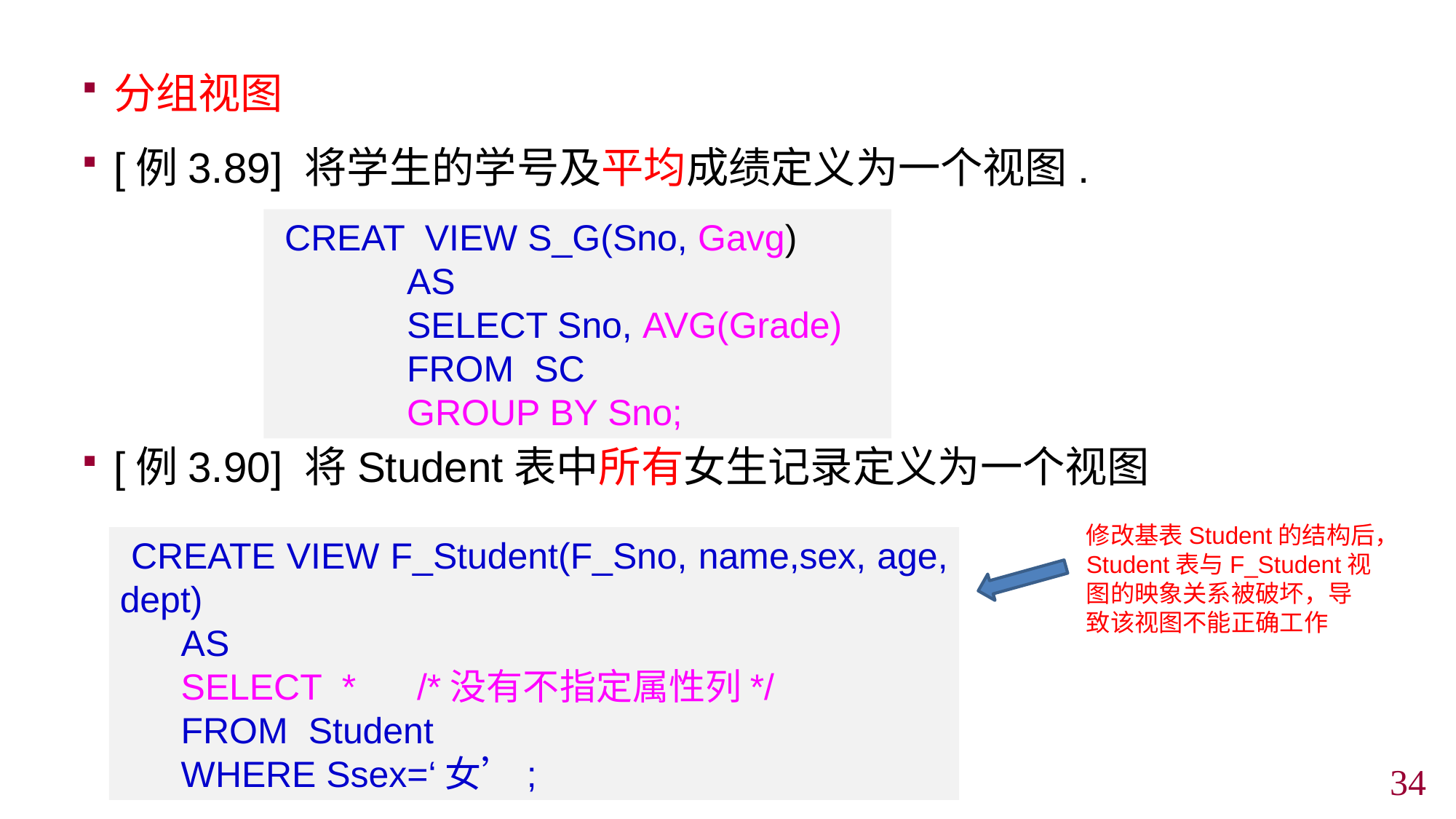

分组视图
[例3.89] 将学生的学号及平均成绩定义为一个视图.

[例3.90] 将Student表中所有女生记录定义为一个视图

 CREAT  VIEW S_G(Sno, Gavg)
             AS
             SELECT Sno, AVG(Grade)
             FROM  SC
             GROUP BY Sno;
修改基表Student的结构后，Student表与F_Student视图的映象关系被破坏，导致该视图不能正确工作
 CREATE VIEW F_Student(F_Sno, name,sex, age, dept)
      AS
      SELECT  *      /*没有不指定属性列*/
      FROM  Student
      WHERE Ssex=‘女’;

34